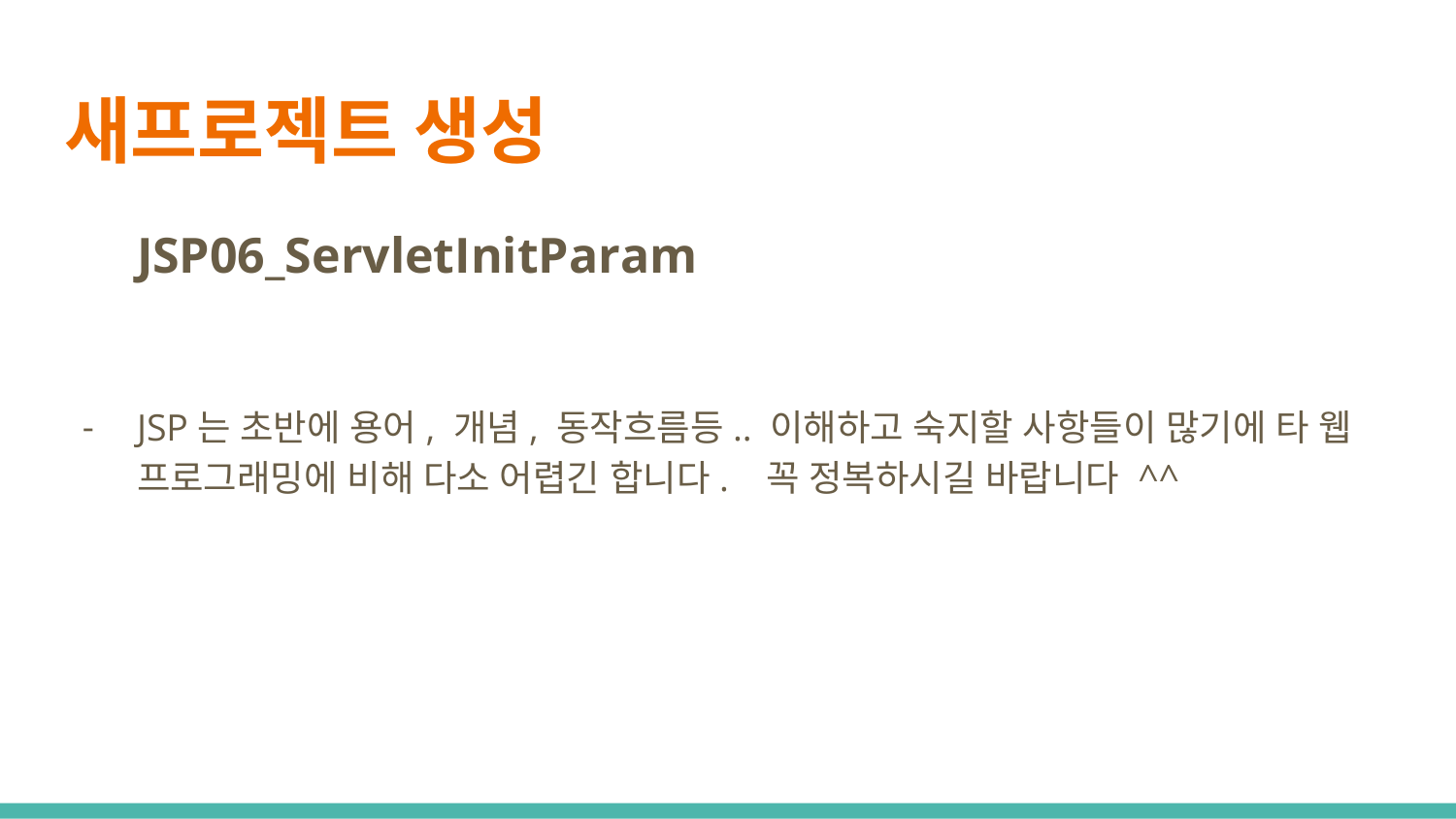

# 새프로젝트 생성
JSP06_ServletInitParam

JSP는 초반에 용어, 개념, 동작흐름등.. 이해하고 숙지할 사항들이 많기에 타 웹 프로그래밍에 비해 다소 어렵긴 합니다.   꼭 정복하시길 바랍니다 ^^